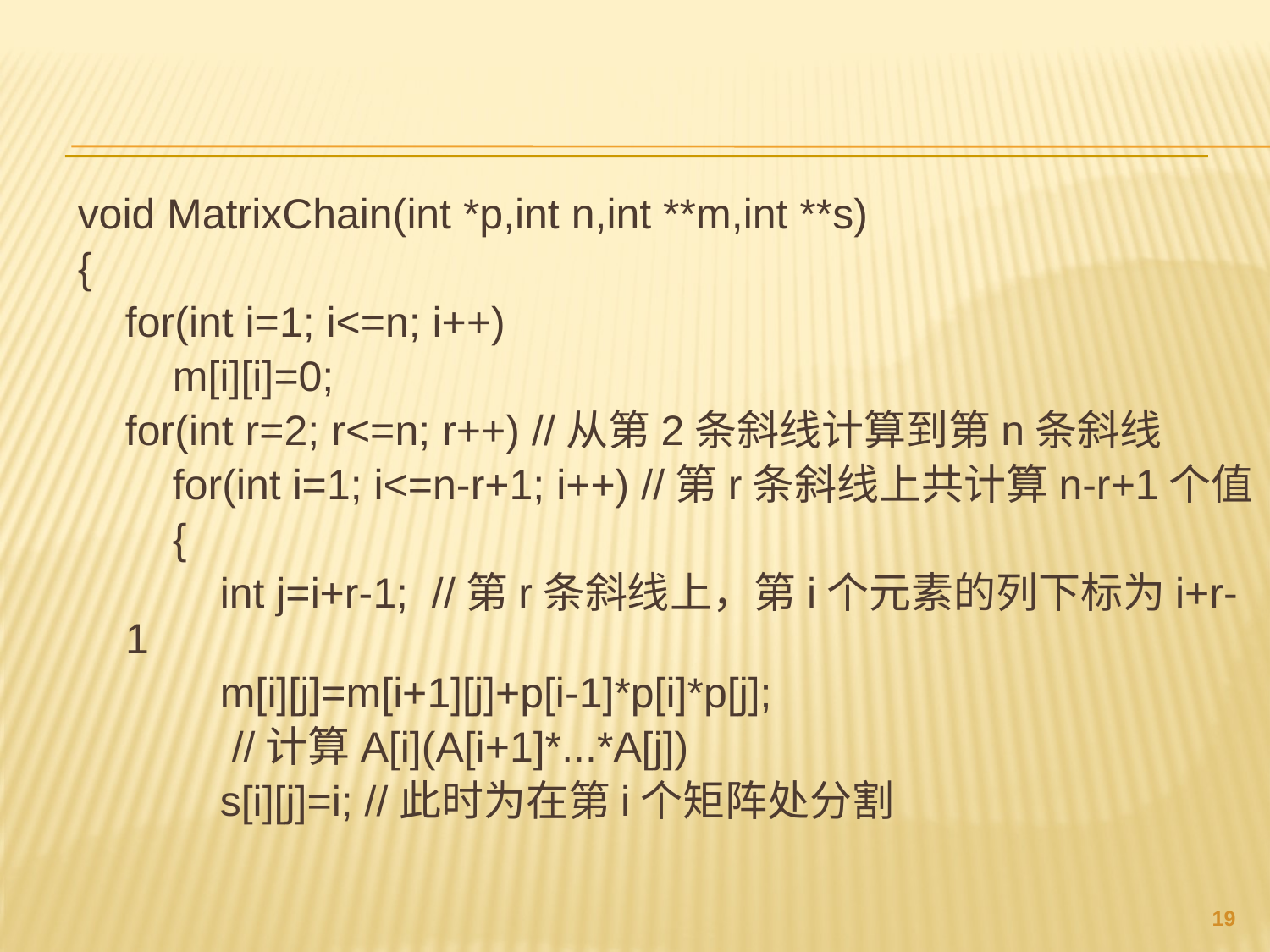

#
void MatrixChain(int *p,int n,int **m,int **s)
{
    for(int i=1; i<=n; i++)
        m[i][i]=0;
    for(int r=2; r<=n; r++) //从第2条斜线计算到第n条斜线
        for(int i=1; i<=n-r+1; i++) //第r条斜线上共计算n-r+1个值
        {
            int j=i+r-1;  //第r条斜线上，第i个元素的列下标为i+r-1
            m[i][j]=m[i+1][j]+p[i-1]*p[i]*p[j];
             //计算A[i](A[i+1]*...*A[j])
            s[i][j]=i; //此时为在第i个矩阵处分割
19